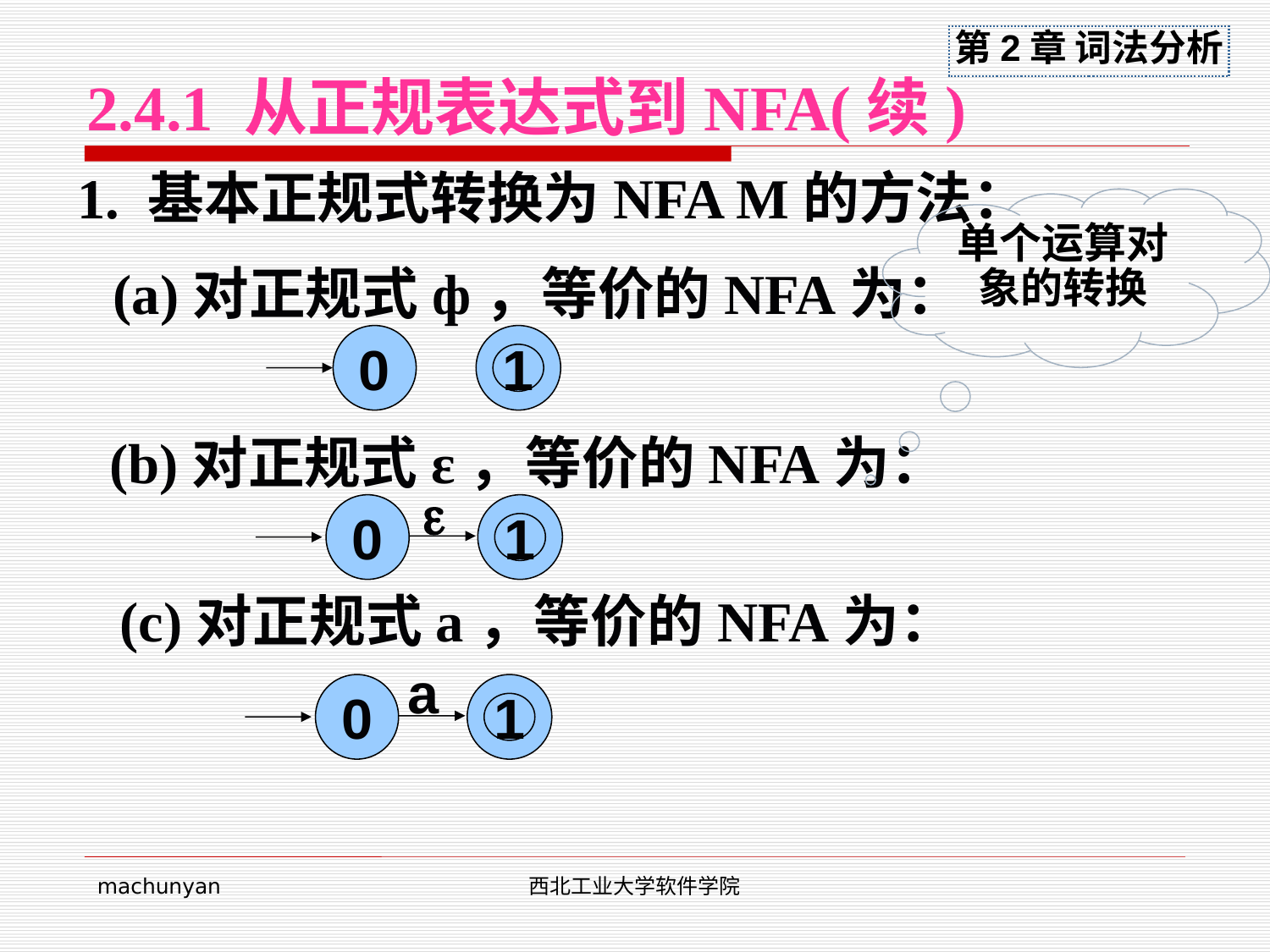

# 2.4.1 从正规表达式到NFA(续)
1. 基本正规式转换为NFA M的方法：
单个运算对象的转换
    (a)对正规式ф，等价的NFA为：
0

1

(b)对正规式ε，等价的NFA为：
0
ε

1

(c)对正规式a，等价的NFA为：
0
a

1

machunyan

西北工业大学软件学院
77